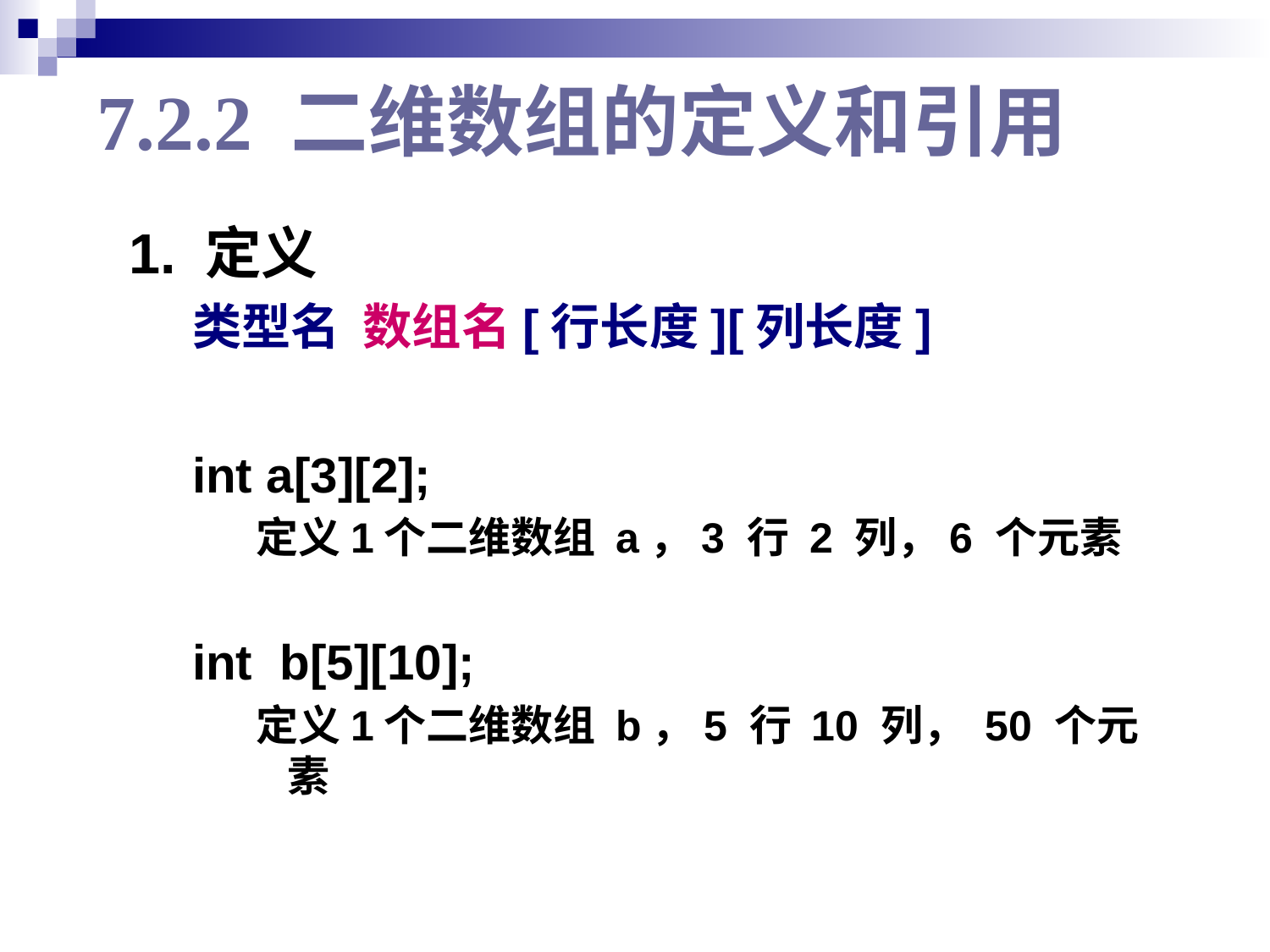

# 7.2.2 二维数组的定义和引用
1. 定义
类型名  数组名[行长度][列长度]

int a[3][2];
定义1个二维数组 a，3 行 2 列，6 个元素

int  b[5][10];
定义1个二维数组 b，5 行 10 列， 50 个元素